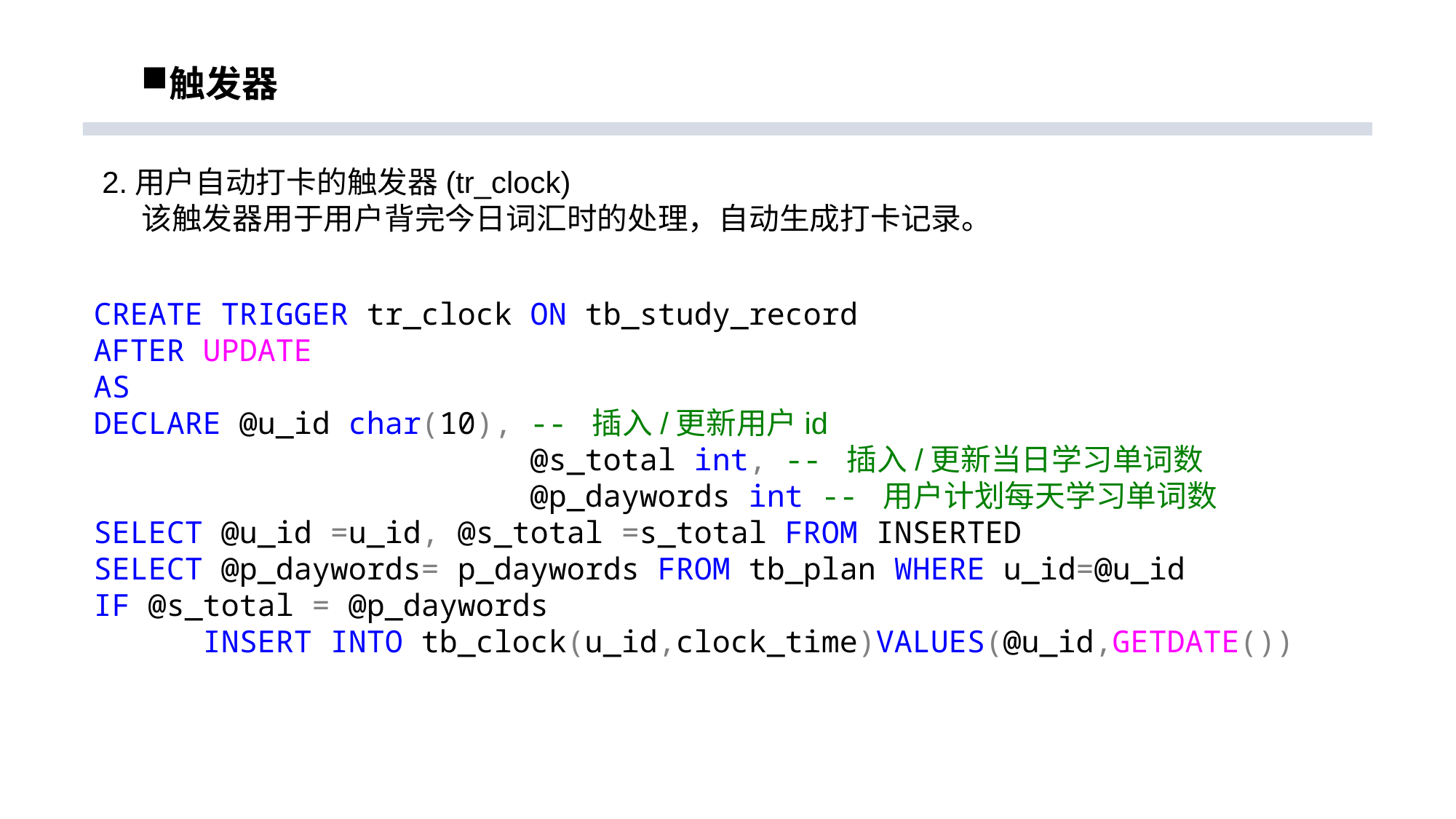

# 触发器
 2.用户自动打卡的触发器(tr_clock)
      该触发器用于用户背完今日词汇时的处理，自动生成打卡记录。
CREATE TRIGGER tr_clock ON tb_study_record
AFTER UPDATE
AS
DECLARE @u_id char(10), -- 插入/更新用户id
				@s_total int, -- 插入/更新当日学习单词数
				@p_daywords int -- 用户计划每天学习单词数
SELECT @u_id =u_id, @s_total =s_total FROM INSERTED
SELECT @p_daywords= p_daywords FROM tb_plan WHERE u_id=@u_id
IF @s_total = @p_daywords
	INSERT INTO tb_clock(u_id,clock_time)VALUES(@u_id,GETDATE())